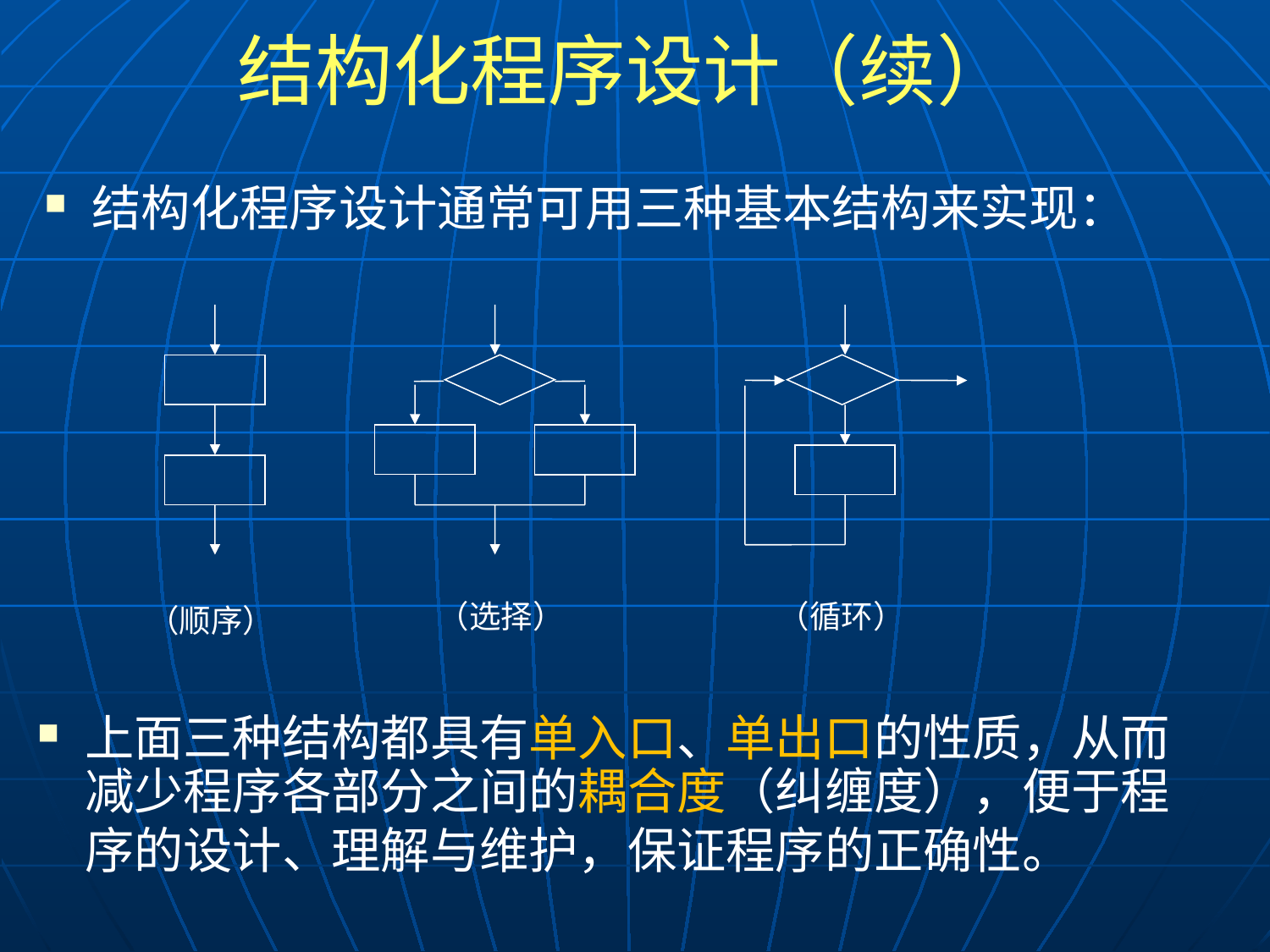

# 结构化程序设计（续）
结构化程序设计通常可用三种基本结构来实现：

（选择）
（循环）
（顺序）
上面三种结构都具有单入口、单出口的性质，从而减少程序各部分之间的耦合度（纠缠度），便于程序的设计、理解与维护，保证程序的正确性。